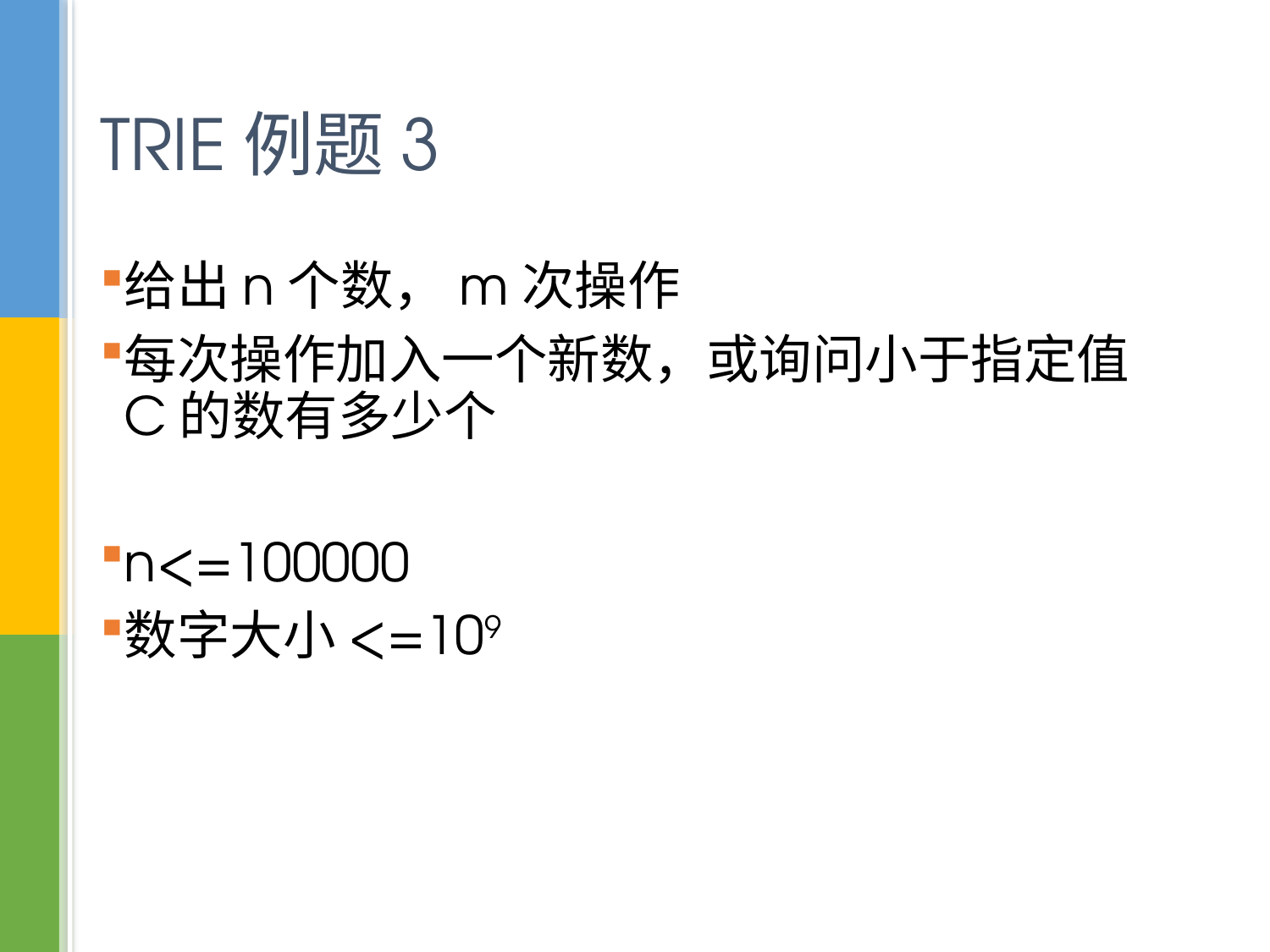

# TRIE例题3
给出n个数，m次操作
每次操作加入一个新数，或询问小于指定值C的数有多少个

n<=100000
数字大小<=109